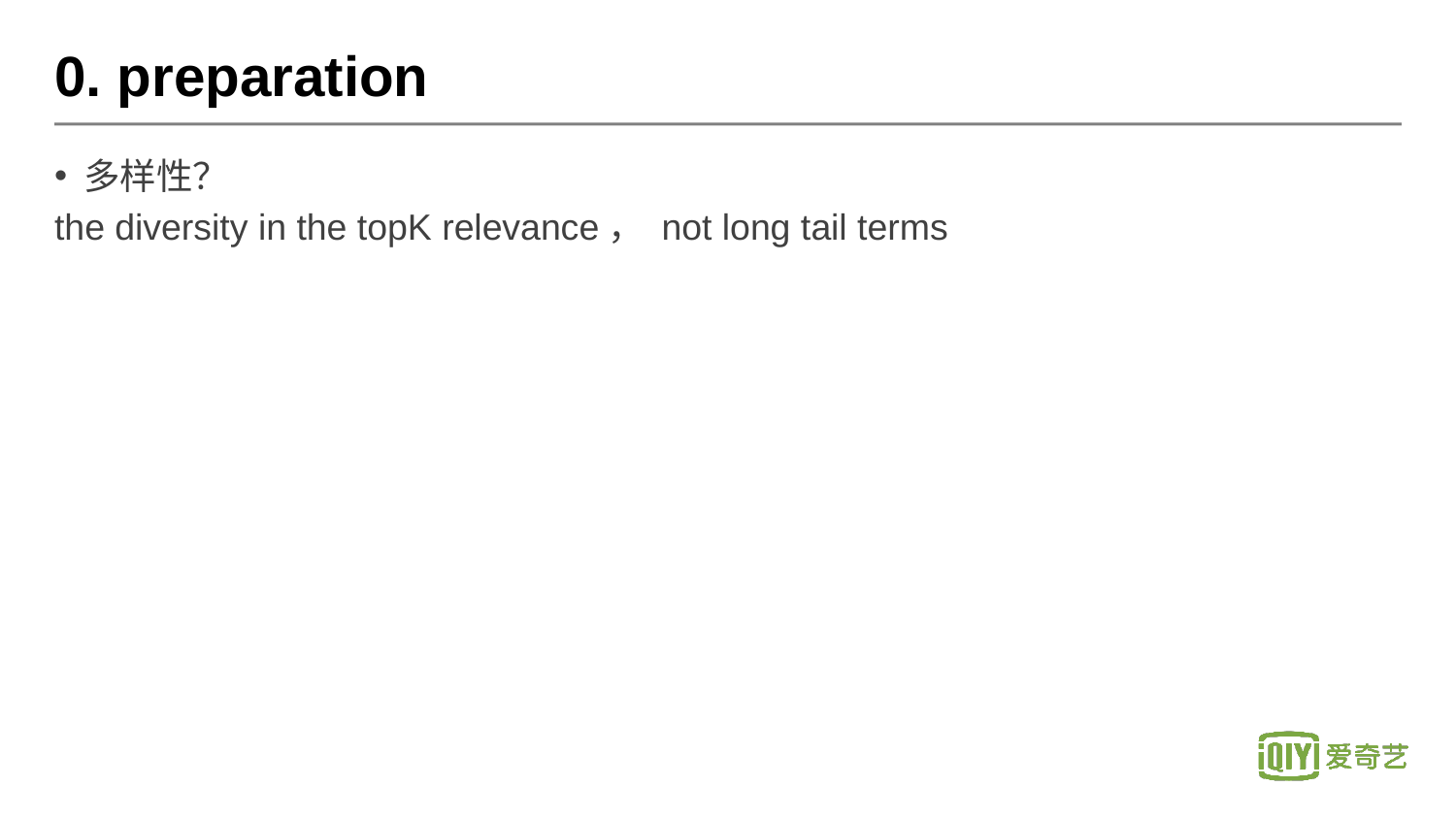

# 0. preparation
多样性？
the diversity in the topK relevance， not long tail terms